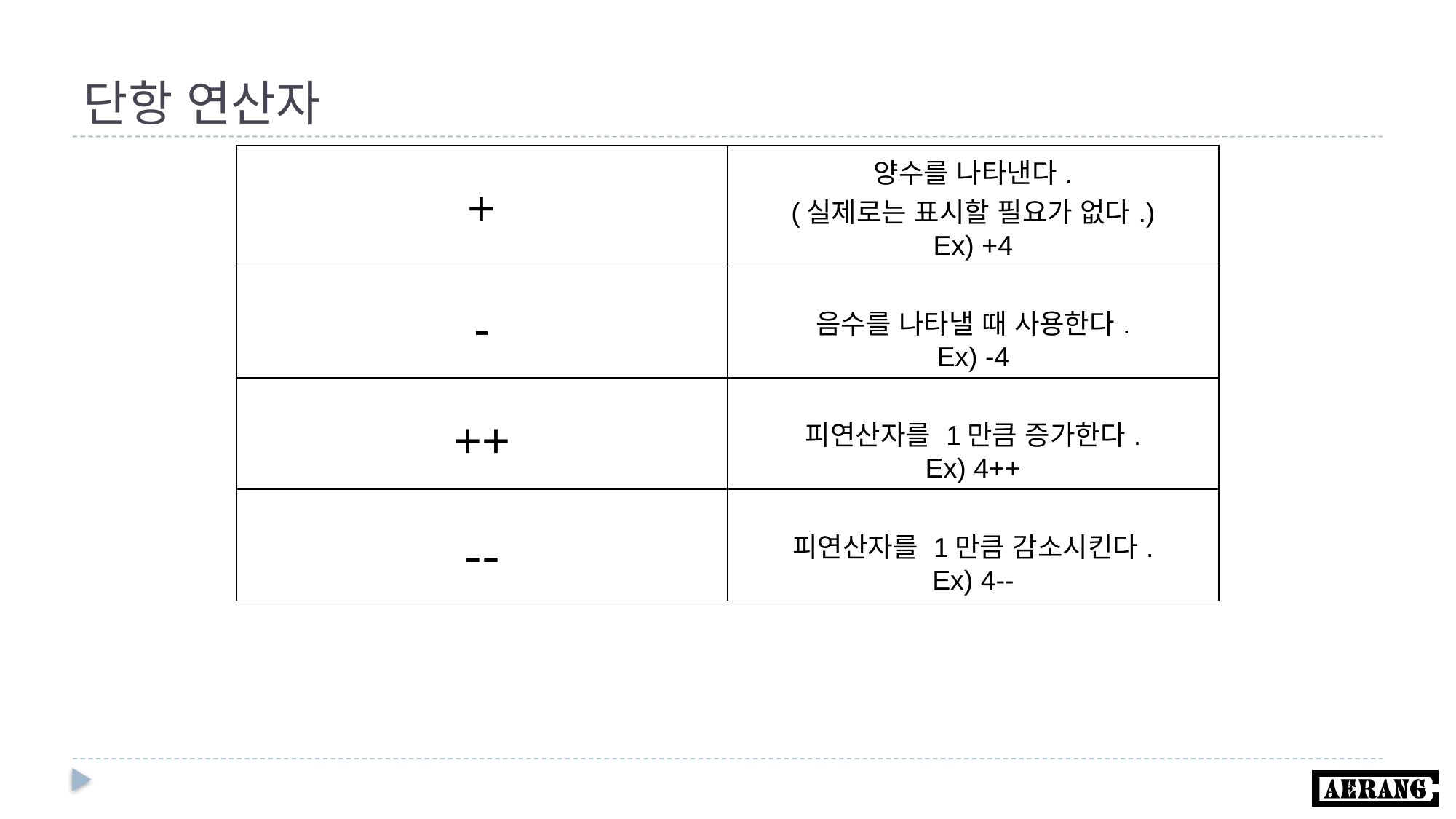

# 단항 연산자
| + | 양수를 나타낸다. (실제로는 표시할 필요가 없다.) Ex) +4 |
| --- | --- |
| - | 음수를 나타낼 때 사용한다. Ex) -4 |
| ++ | 피연산자를 1만큼 증가한다. Ex) 4++ |
| -- | 피연산자를 1만큼 감소시킨다. Ex) 4-- |